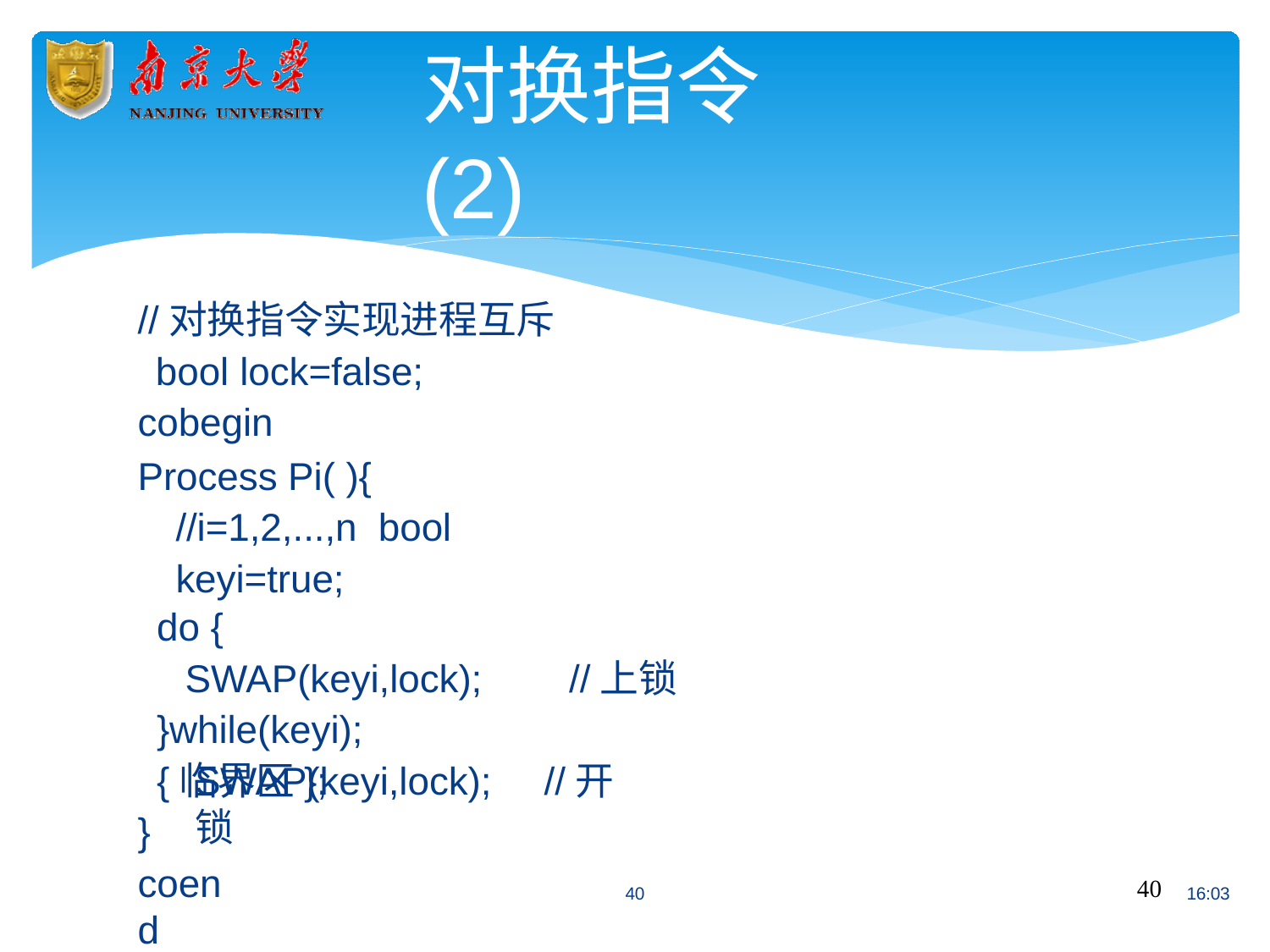

# 对换指令(2)

//对换指令实现进程互斥  bool lock=false;
cobegin
Process Pi( ){	//i=1,2,...,n  bool keyi=true;
do {
SWAP(keyi,lock);
}while(keyi);
{临界区};
//上锁
SWAP(keyi,lock);	//开锁
}
coend
40
40
16:03